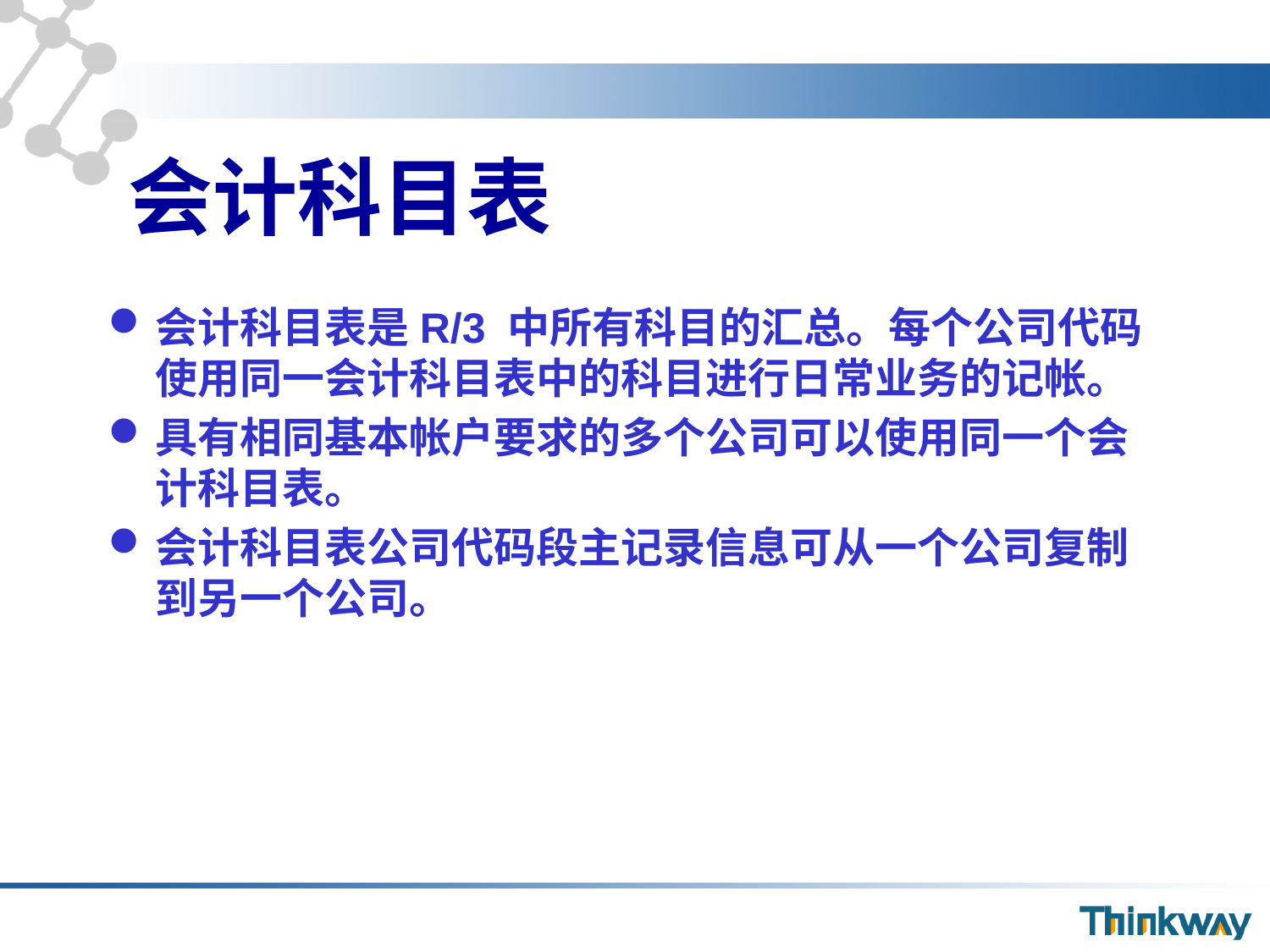

# 会计科目表
会计科目表是R/3 中所有科目的汇总。每个公司代码使用同一会计科目表中的科目进行日常业务的记帐。
具有相同基本帐户要求的多个公司可以使用同一个会计科目表。
会计科目表公司代码段主记录信息可从一个公司复制到另一个公司。